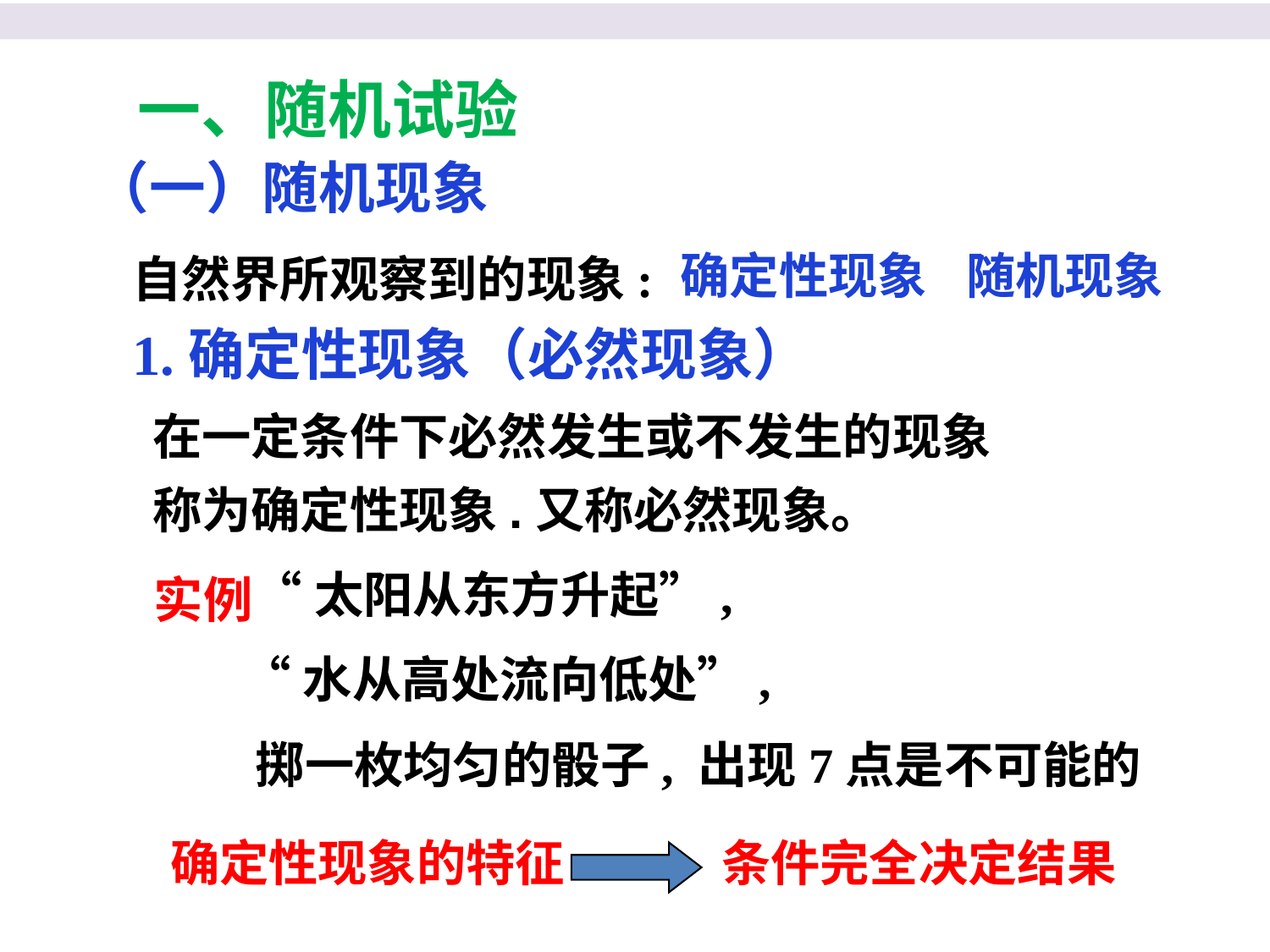

一、随机试验
（一）随机现象
确定性现象
随机现象
自然界所观察到的现象:
1.确定性现象（必然现象）
在一定条件下必然发生或不发生的现象
称为确定性现象.又称必然现象。
     “太阳从东方升起”,
实例
“水从高处流向低处”,
掷一枚均匀的骰子, 出现7点是不可能的
确定性现象的特征
条件完全决定结果